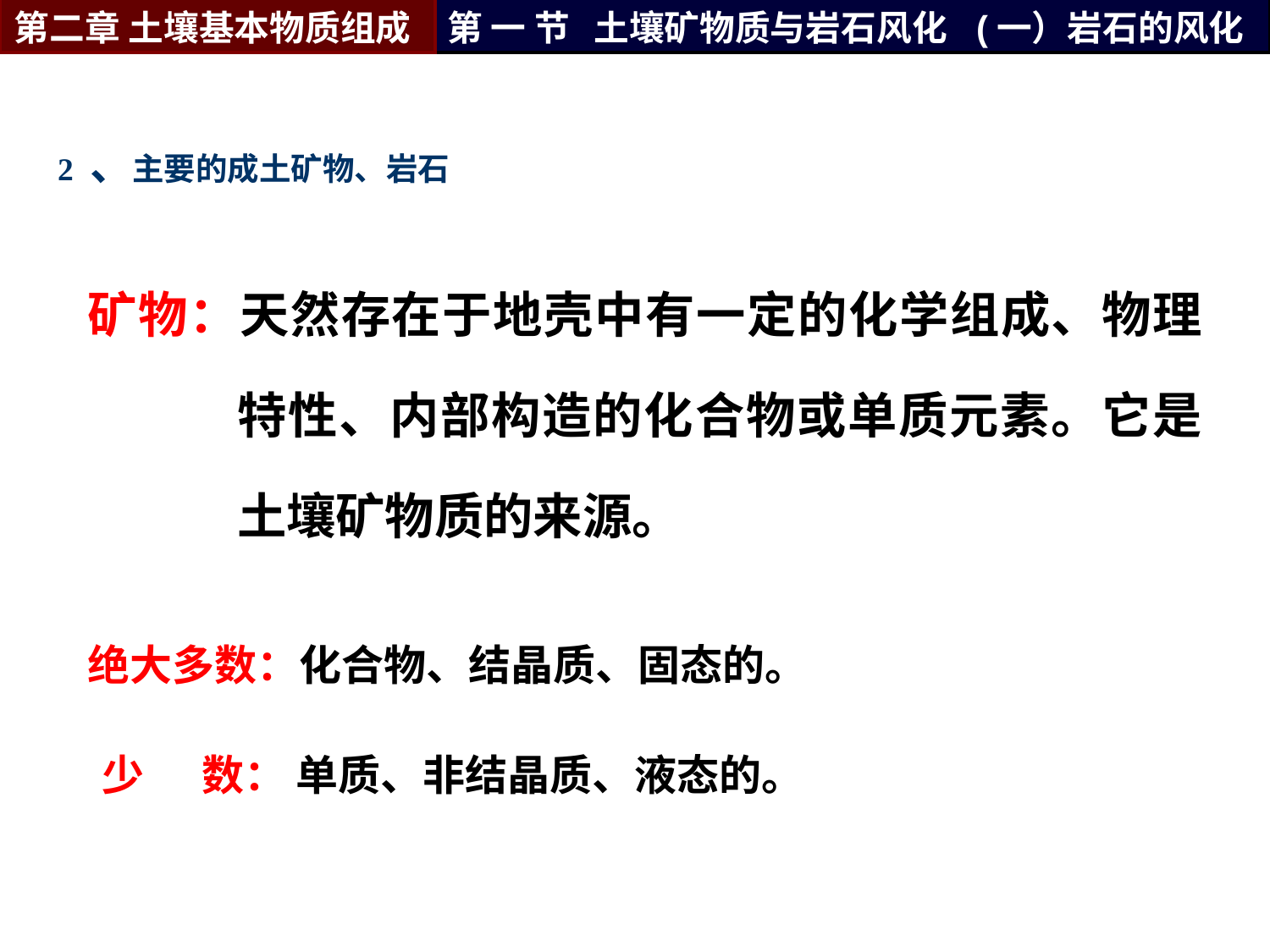

第二章 土壤基本物质组成
第 一 节   土壤矿物质与岩石风化  (一）岩石的风化
2 、主要的成土矿物、岩石
矿物：天然存在于地壳中有一定的化学组成、物理特性、内部构造的化合物或单质元素。它是土壤矿物质的来源。
绝大多数：化合物、结晶质、固态的。
少      数： 单质、非结晶质、液态的。